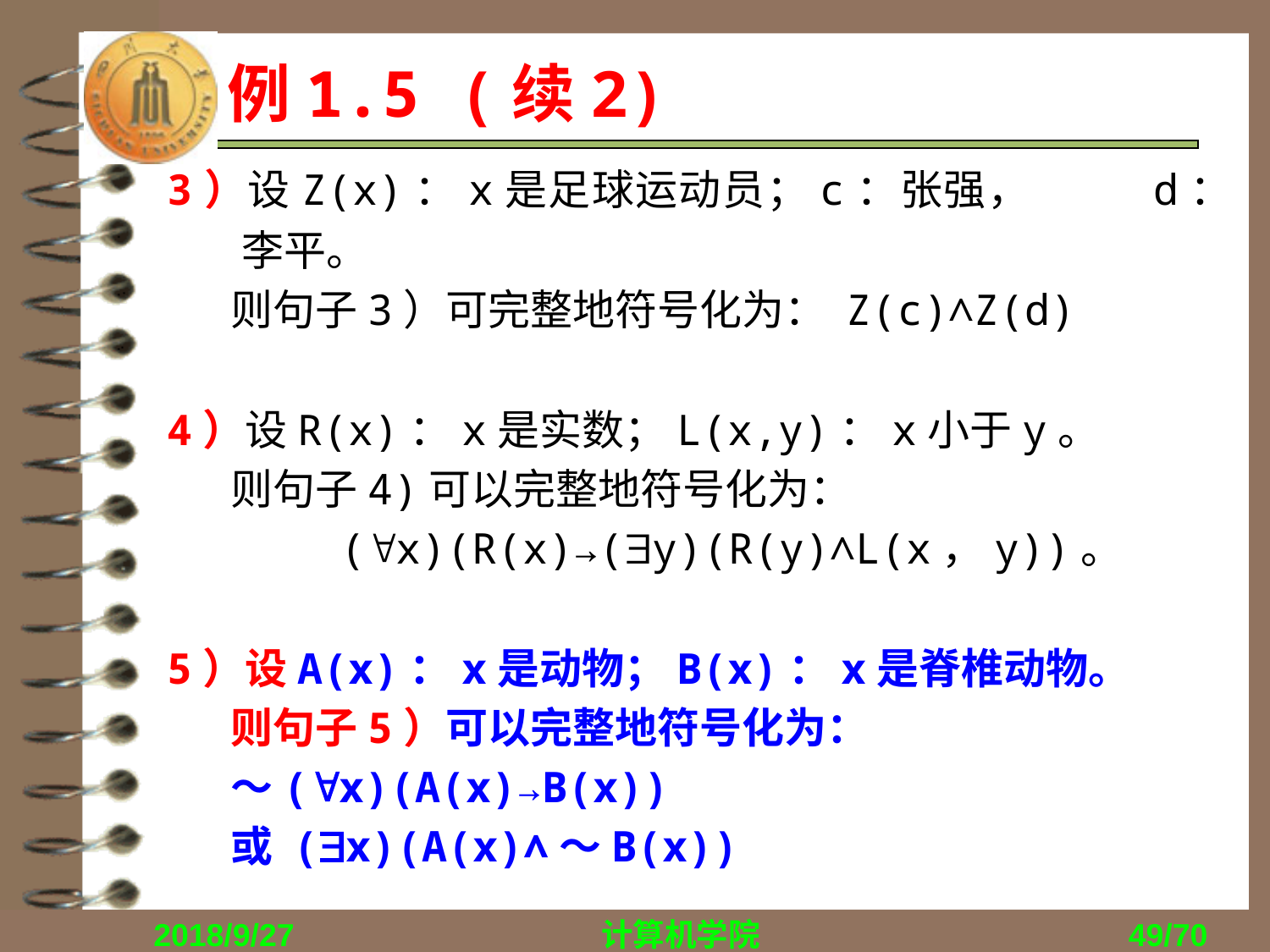

# 例1.5 (续2)
3）设Z(x)：x是足球运动员；c：张强，	d：李平。
则句子3）可完整地符号化为： Z(c)∧Z(d)

4）设R(x)：x是实数；L(x,y)：x小于y。
则句子4)可以完整地符号化为：
(∀x)(R(x)→(∃y)(R(y)∧L(x，y))。

5）设A(x)：x是动物；B(x)：x是脊椎动物。
则句子5）可以完整地符号化为：
～(∀x)(A(x)→B(x))
或 (∃x)(A(x)∧～B(x))
2018/9/27
计算机学院
49/70